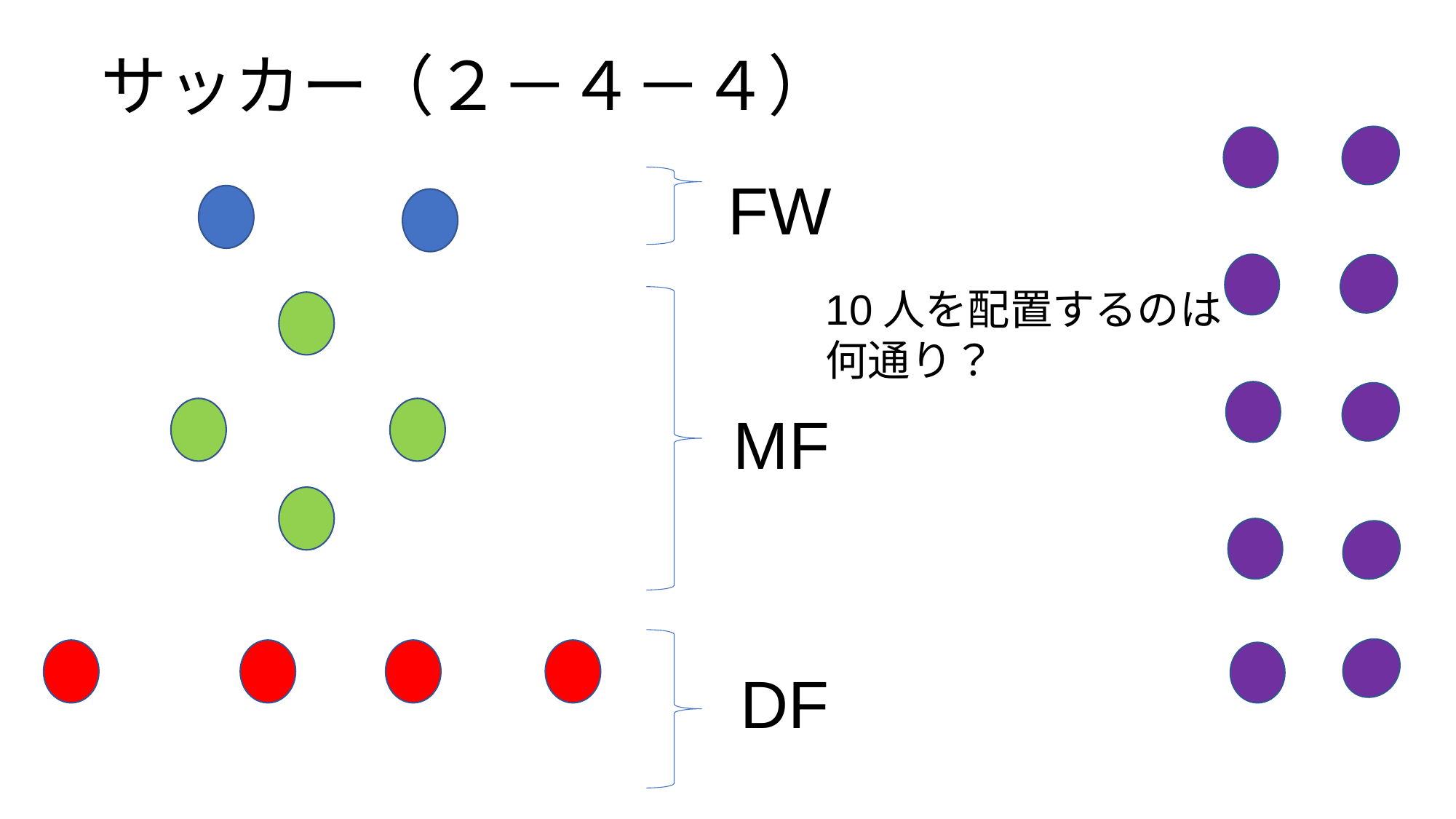

# サッカー（２－４－４）

FW

10人を配置するのは
何通り？

MF

DF